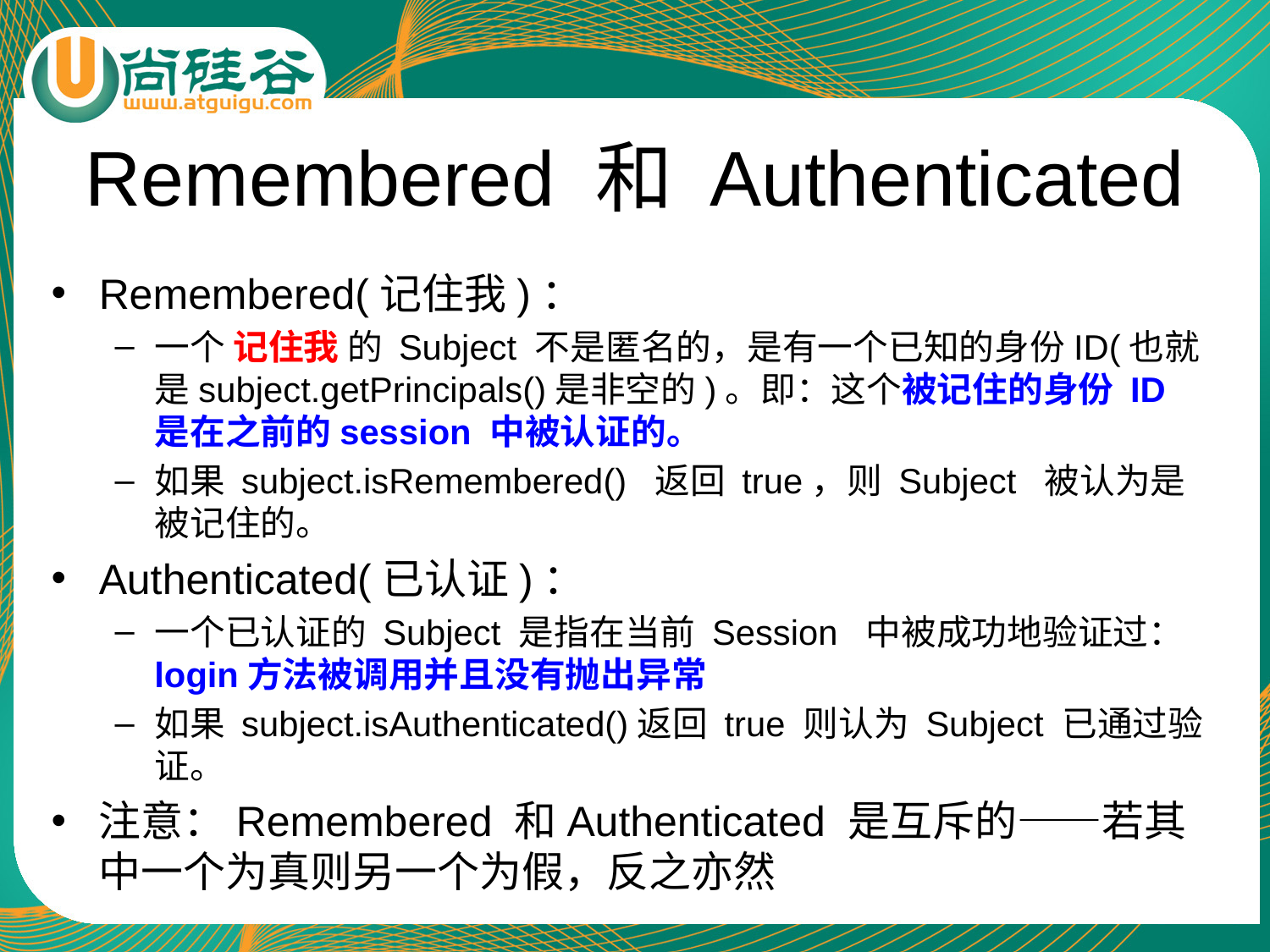

# Remembered 和 Authenticated
Remembered(记住我)：
一个 记住我 的 Subject 不是匿名的，是有一个已知的身份ID(也就是subject.getPrincipals()是非空的)。即：这个被记住的身份 ID 是在之前的session 中被认证的。
如果 subject.isRemembered()  返回 true，则 Subject  被认为是被记住的。
Authenticated(已认证)：
一个已认证的 Subject 是指在当前 Session  中被成功地验证过：login方法被调用并且没有抛出异常
如果 subject.isAuthenticated()返回 true 则认为 Subject 已通过验证。
注意：Remembered 和Authenticated 是互斥的——若其中一个为真则另一个为假，反之亦然